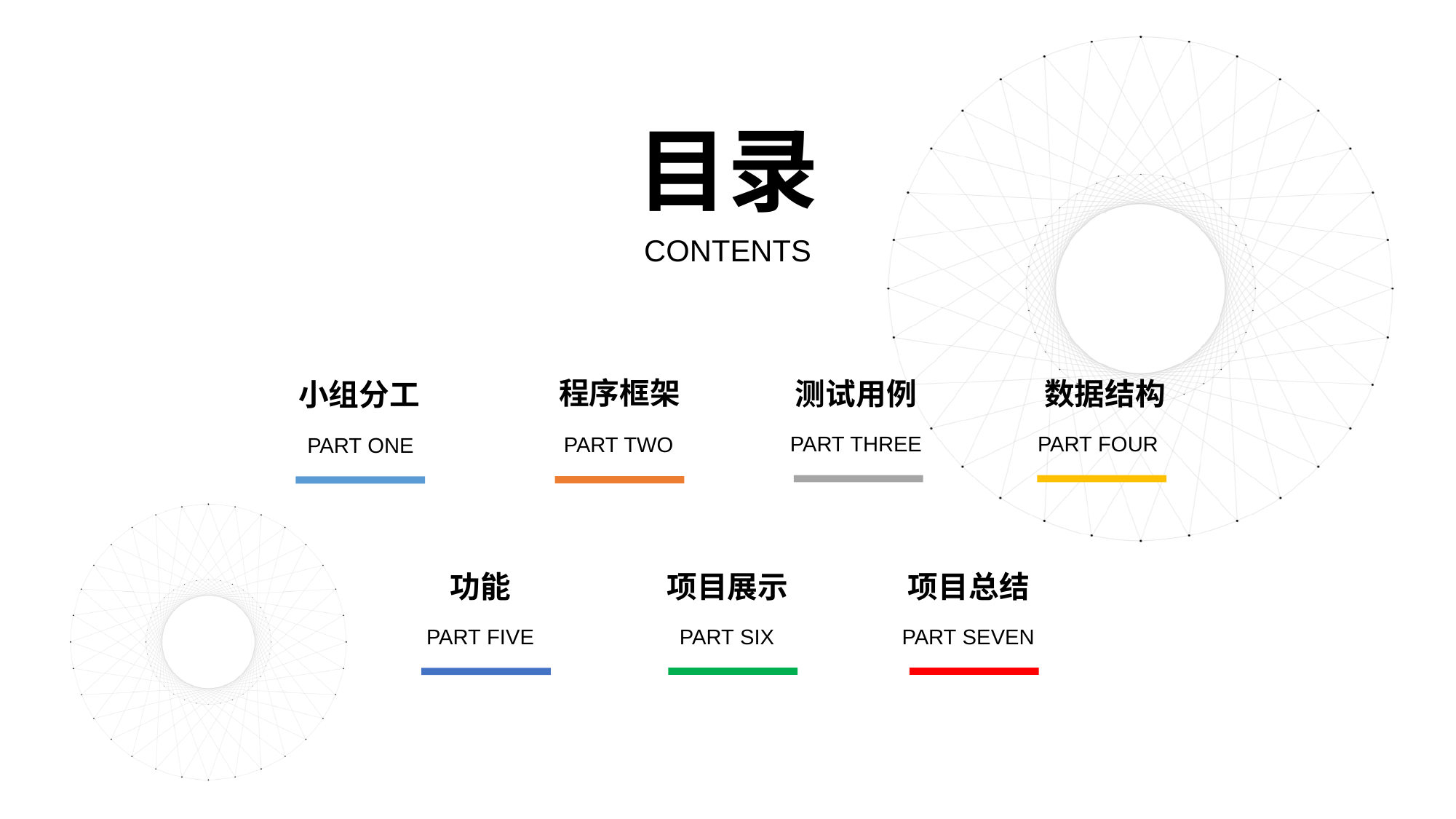

目录
CONTENTS
程序框架
测试用例
数据结构
小组分工
PART THREE
PART FOUR
PART TWO
PART ONE

项目展示
项目总结
功能
PART SIX
PART SEVEN
PART FIVE